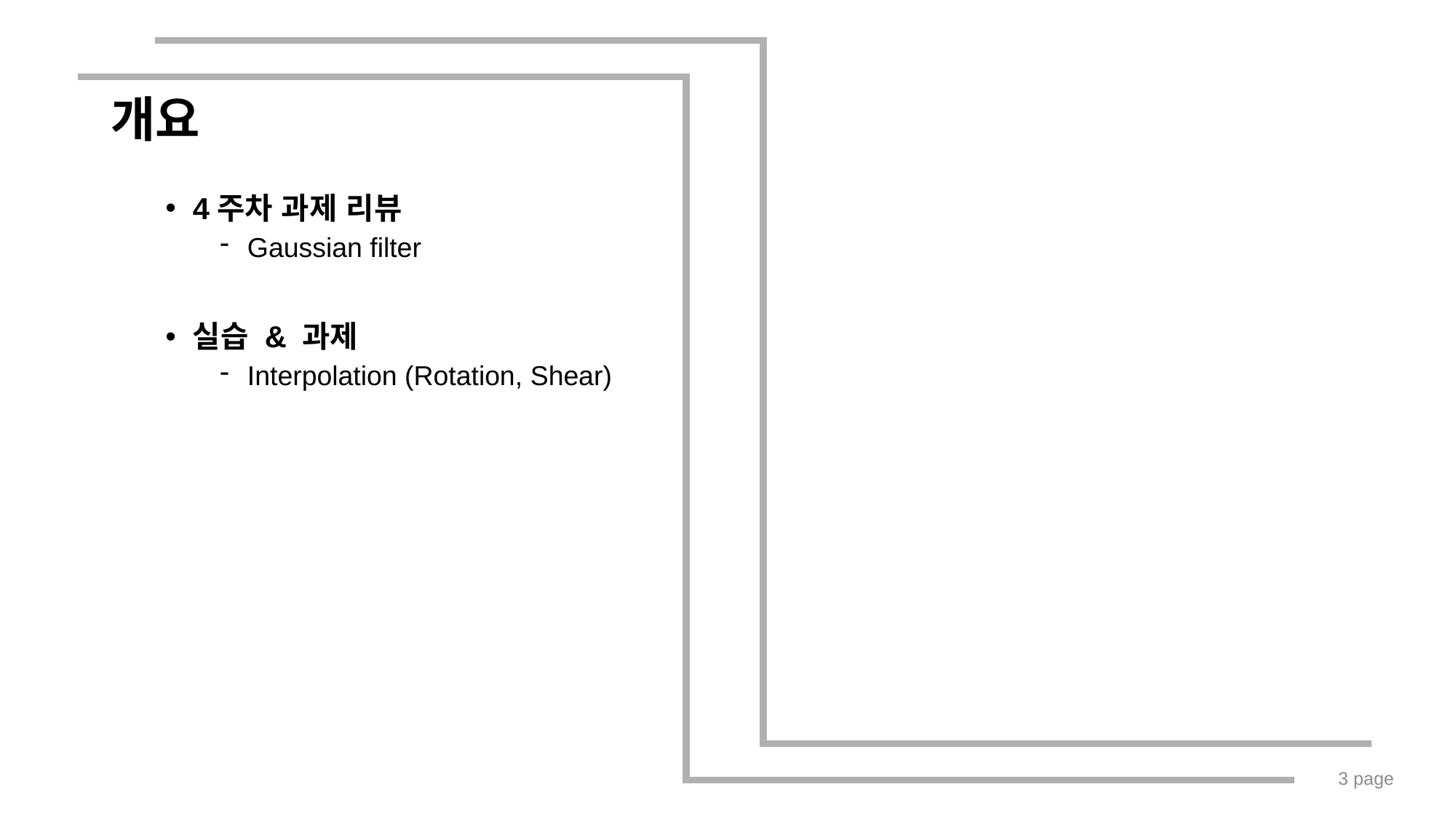

# 개요
4주차 과제 리뷰
Gaussian filter

실습 & 과제
Interpolation (Rotation, Shear)
3 page